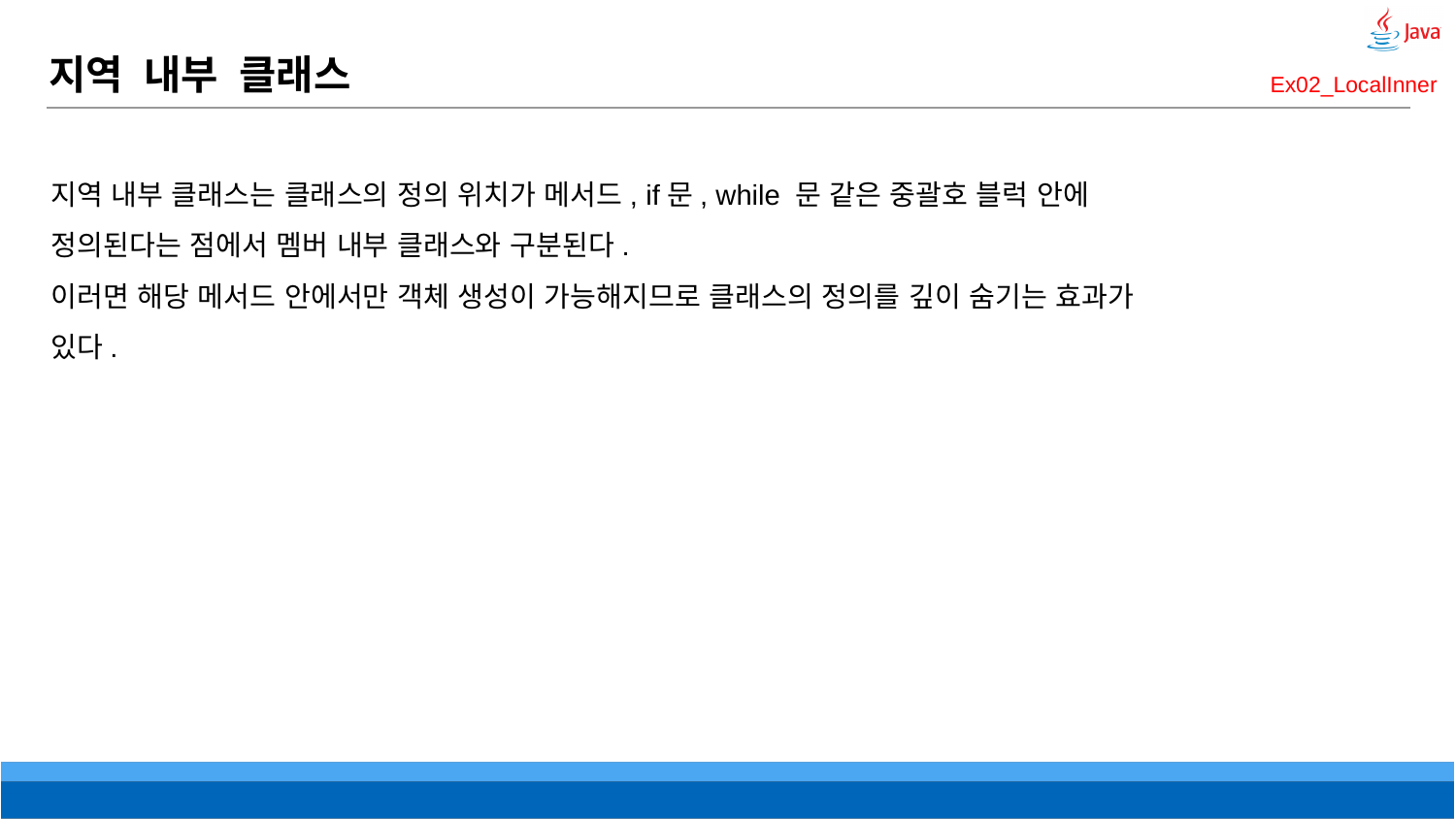

# 지역 내부 클래스
Ex02_LocalInner
지역 내부 클래스는 클래스의 정의 위치가 메서드, if문, while 문 같은 중괄호 블럭 안에 정의된다는 점에서 멤버 내부 클래스와 구분된다.
이러면 해당 메서드 안에서만 객체 생성이 가능해지므로 클래스의 정의를 깊이 숨기는 효과가 있다.